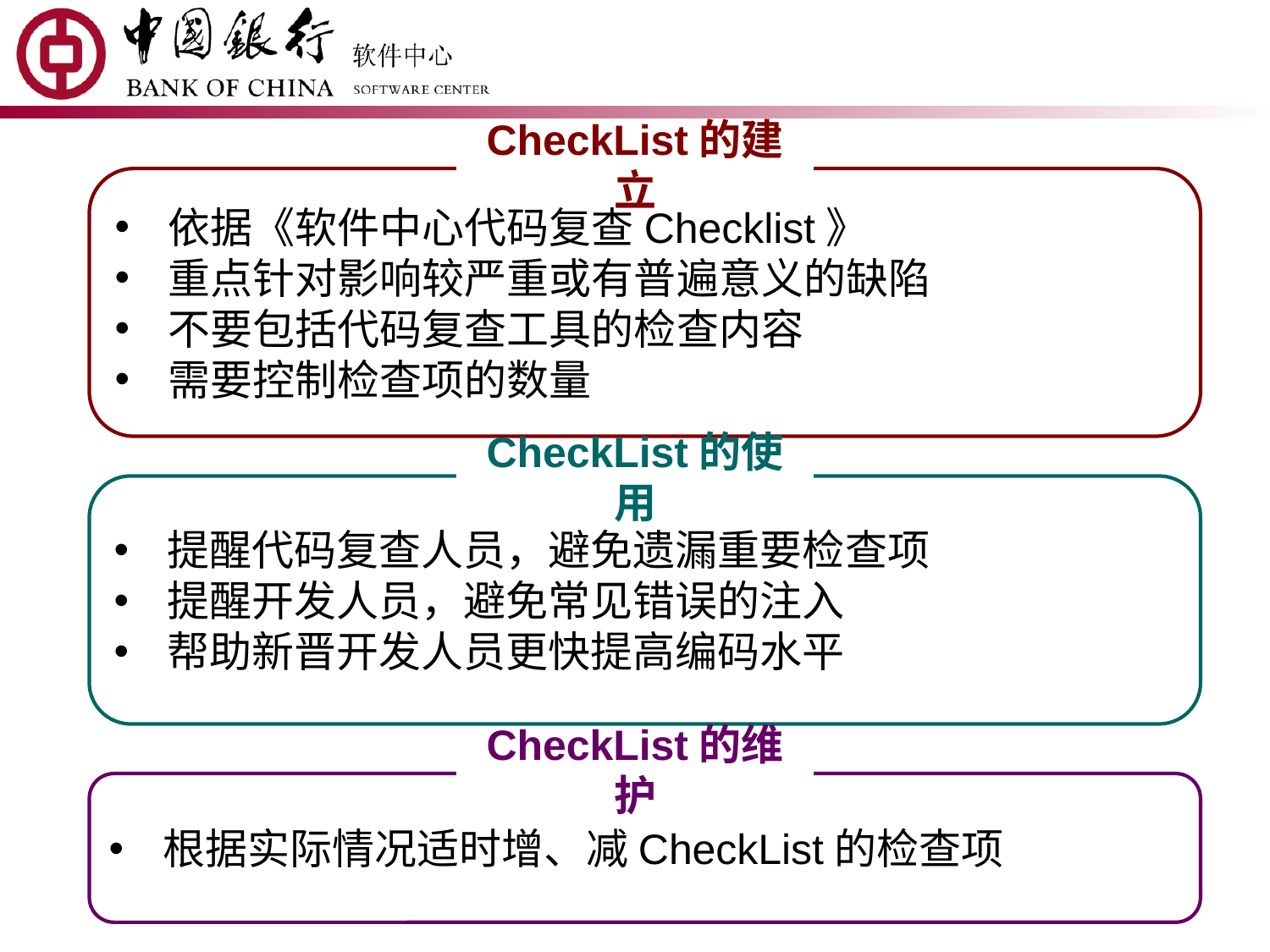

CheckList的建立
   依据《软件中心代码复查Checklist》
   重点针对影响较严重或有普遍意义的缺陷
   不要包括代码复查工具的检查内容
   需要控制检查项的数量
CheckList的使用
   提醒代码复查人员，避免遗漏重要检查项
   提醒开发人员，避免常见错误的注入
   帮助新晋开发人员更快提高编码水平
CheckList的维护
   根据实际情况适时增、减CheckList的检查项